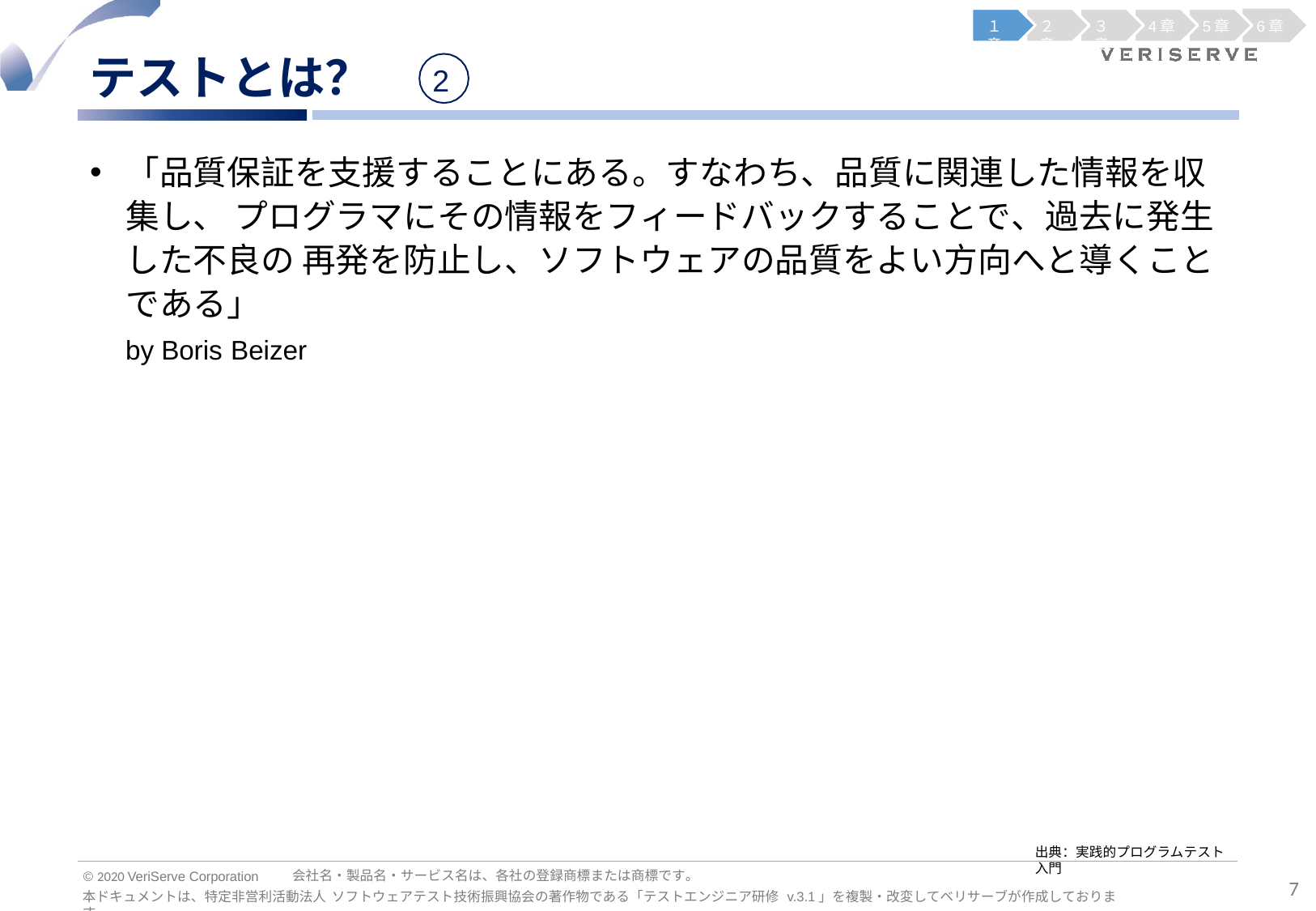

１章
２章
３章
4章
5章
6章
テストとは？

2
「品質保証を支援することにある。すなわち、品質に関連した情報を収集し、 プログラマにその情報をフィードバックすることで、過去に発生した不良の 再発を防止し、ソフトウェアの品質をよい方向へと導くことである」
by Boris Beizer
出典：実践的プログラムテスト入門
会社名・製品名・サービス名は、各社の登録商標または商標です。
© 2020 VeriServe Corporation
7
本ドキュメントは、特定非営利活動法人 ソフトウェアテスト技術振興協会の著作物である「テストエンジニア研修 v.3.1」を複製・改変してベリサーブが作成しております。